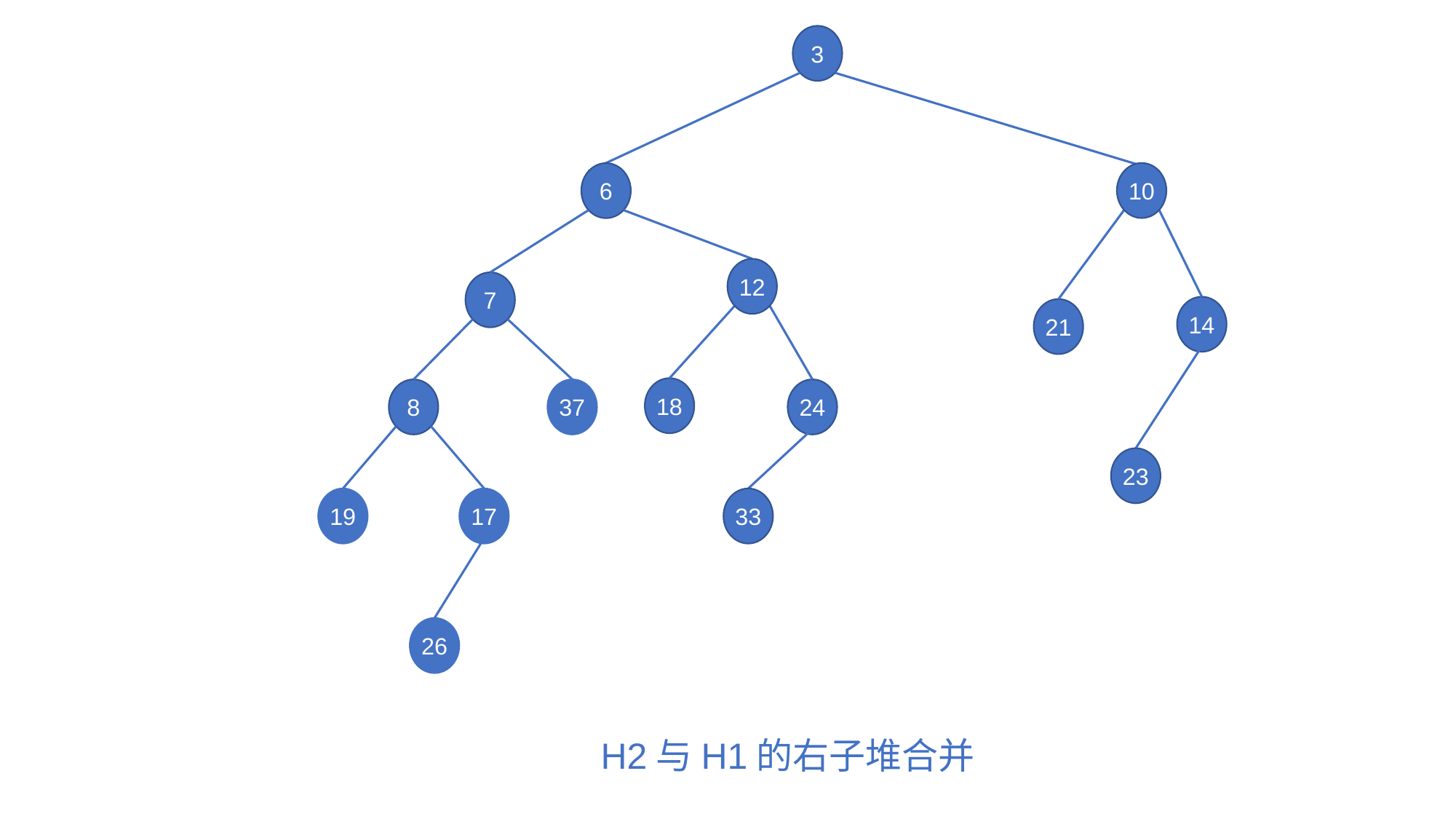

3
10
6
12
7
14
21
18
37
24
8
23
19
17
33
26
H2与H1的右子堆合并